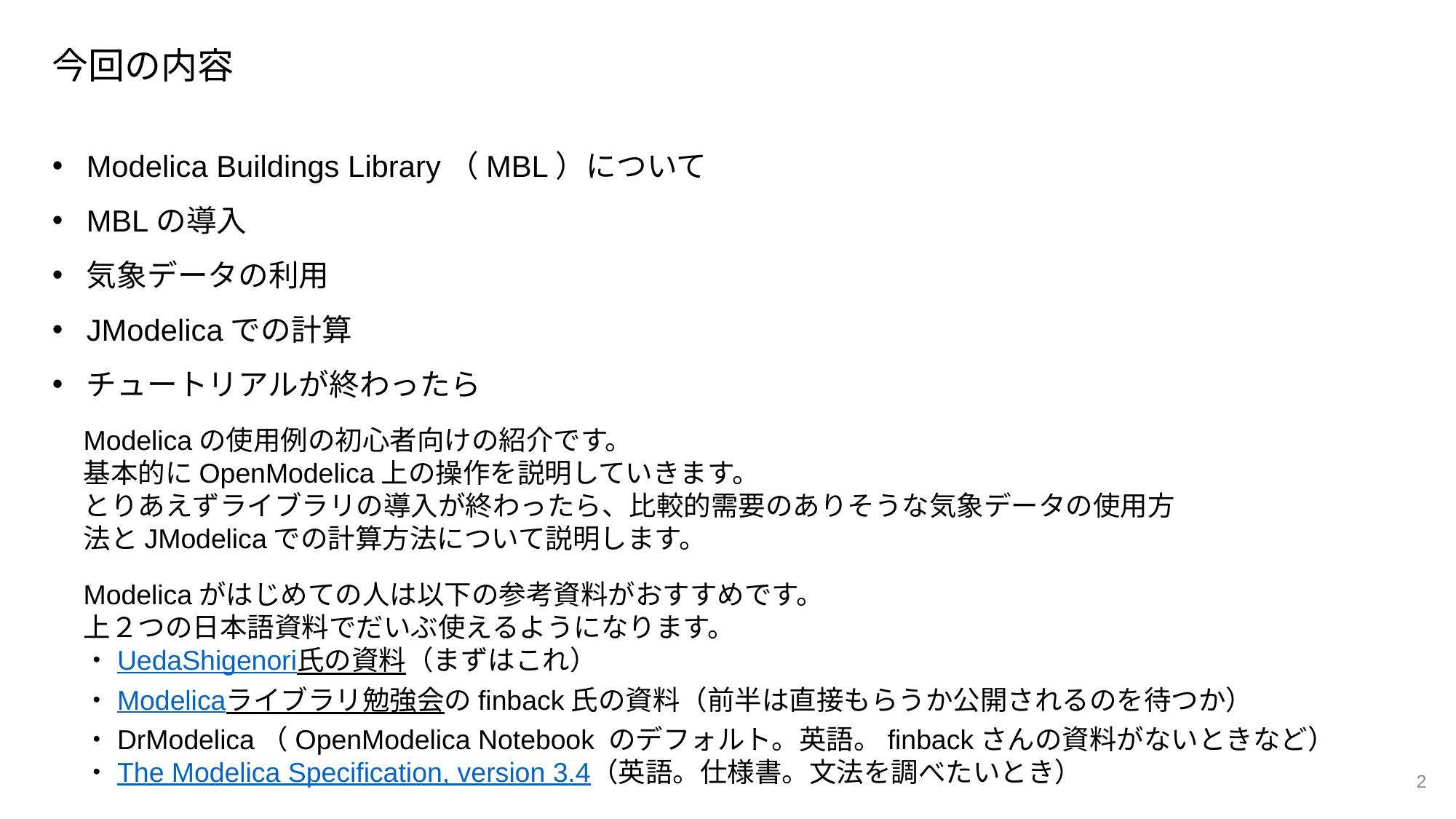

今回の内容
Modelica Buildings Library（MBL）について
MBLの導入
気象データの利用
JModelicaでの計算
チュートリアルが終わったら
Modelicaの使用例の初心者向けの紹介です。
基本的にOpenModelica上の操作を説明していきます。
とりあえずライブラリの導入が終わったら、比較的需要のありそうな気象データの使用方法とJModelicaでの計算方法について説明します。
Modelicaがはじめての人は以下の参考資料がおすすめです。
上２つの日本語資料でだいぶ使えるようになります。
・UedaShigenori氏の資料（まずはこれ）
・Modelicaライブラリ勉強会のfinback氏の資料（前半は直接もらうか公開されるのを待つか）
・DrModelica（OpenModelica Notebook のデフォルト。英語。finbackさんの資料がないときなど）
・The Modelica Specification, version 3.4（英語。仕様書。文法を調べたいとき）
2